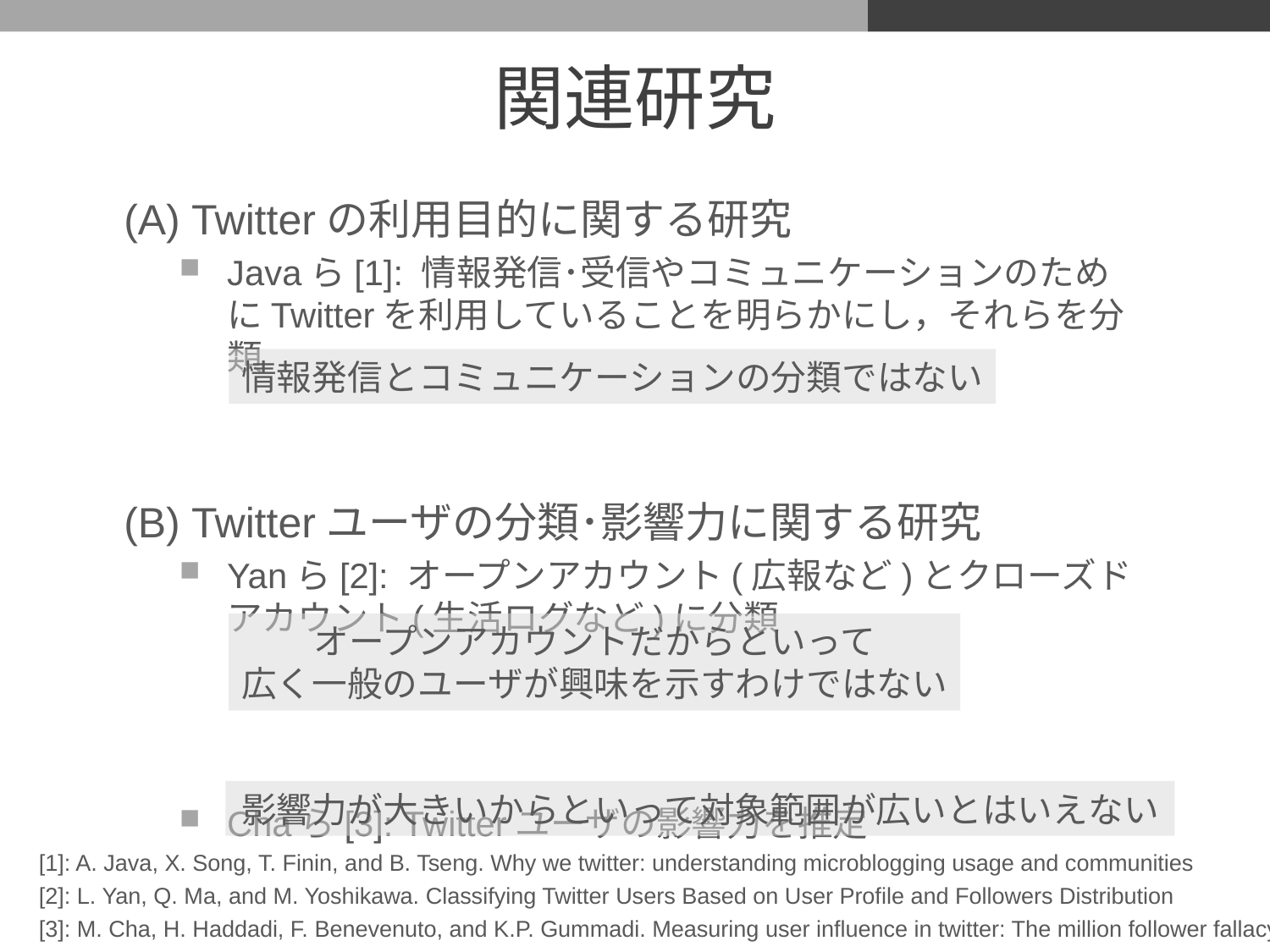

# 関連研究
(A) Twitterの利用目的に関する研究
Javaら[1]: 情報発信･受信やコミュニケーションのためにTwitterを利用していることを明らかにし，それらを分類

(B) Twitterユーザの分類･影響力に関する研究
Yanら[2]: オープンアカウント(広報など)とクローズドアカウント(生活ログなど)に分類

Chaら[3]: Twitterユーザの影響力を推定

情報発信とコミュニケーションの分類ではない
オープンアカウントだからといって
広く一般のユーザが興味を示すわけではない
影響力が大きいからといって対象範囲が広いとはいえない
[1]: A. Java, X. Song, T. Finin, and B. Tseng. Why we twitter: understanding microblogging usage and communities
[2]: L. Yan, Q. Ma, and M. Yoshikawa. Classifying Twitter Users Based on User Profile and Followers Distribution
[3]: M. Cha, H. Haddadi, F. Benevenuto, and K.P. Gummadi. Measuring user influence in twitter: The million follower fallacy